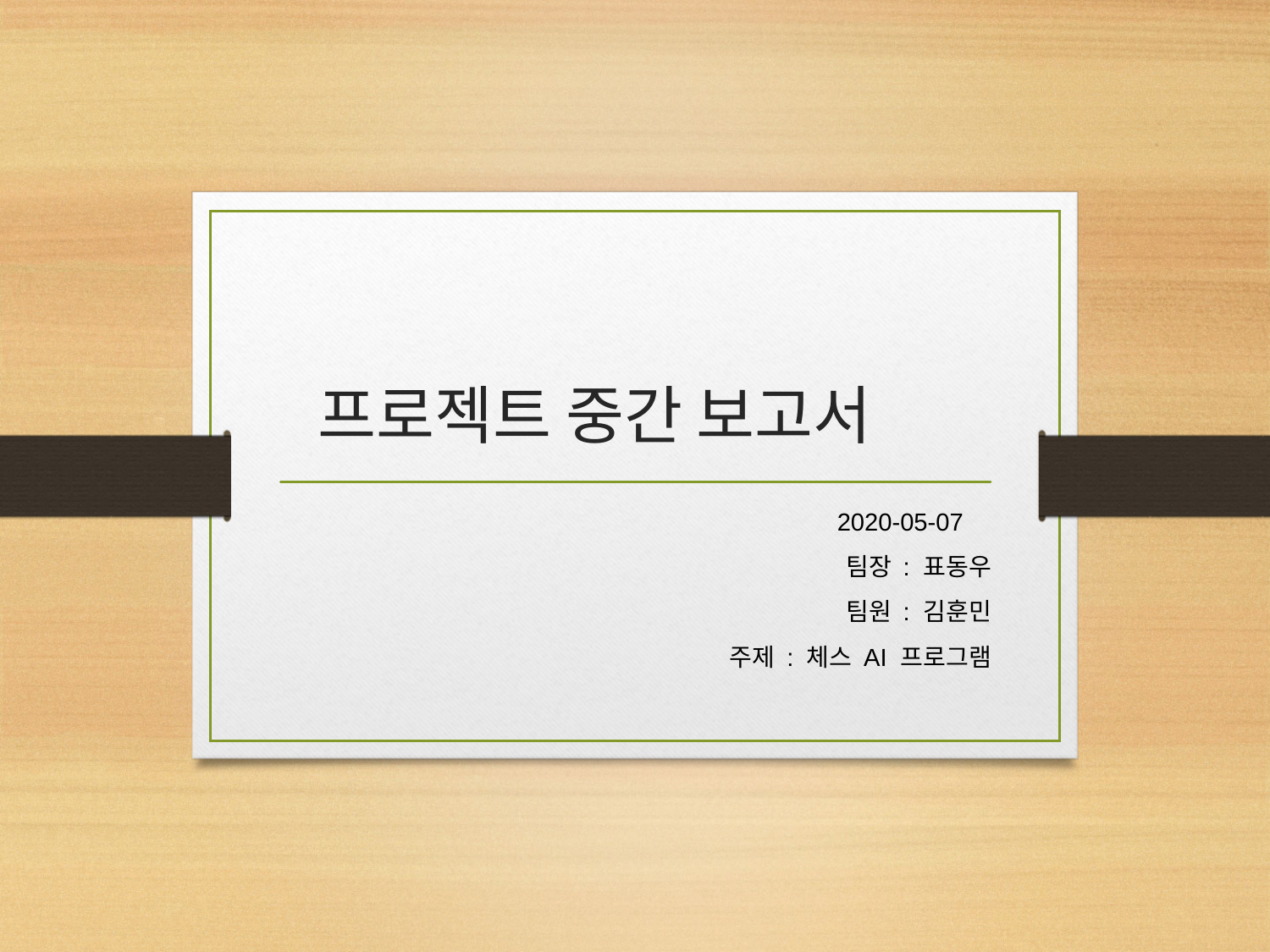

# 프로젝트 중간 보고서
2020-05-07
팀장 : 표동우
팀원 : 김훈민
주제 : 체스 AI 프로그램